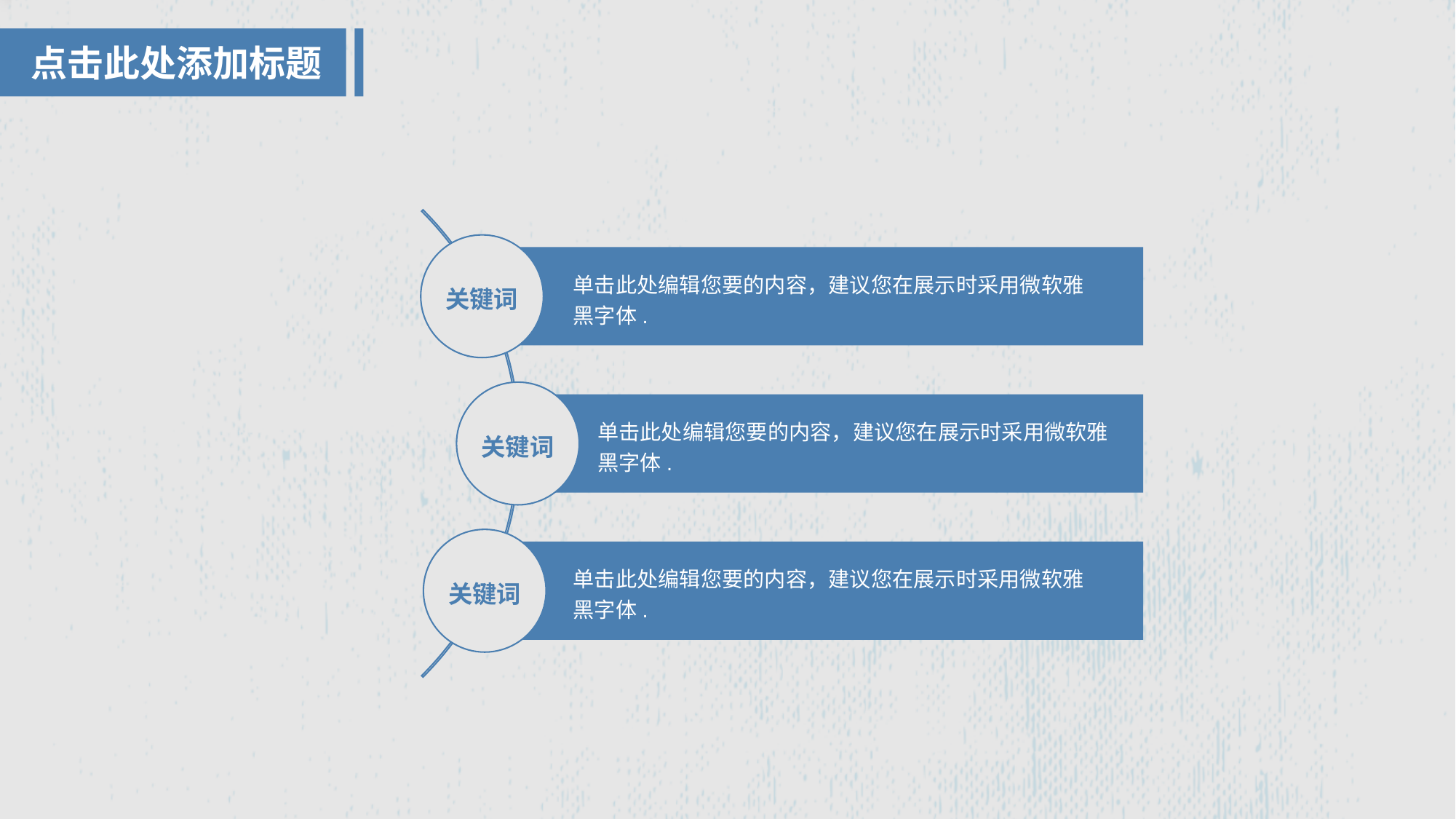

点击此处添加标题

单击此处编辑您要的内容，建议您在展示时采用微软雅黑字体.
关键词

单击此处编辑您要的内容，建议您在展示时采用微软雅黑字体.
关键词

单击此处编辑您要的内容，建议您在展示时采用微软雅黑字体.
关键词